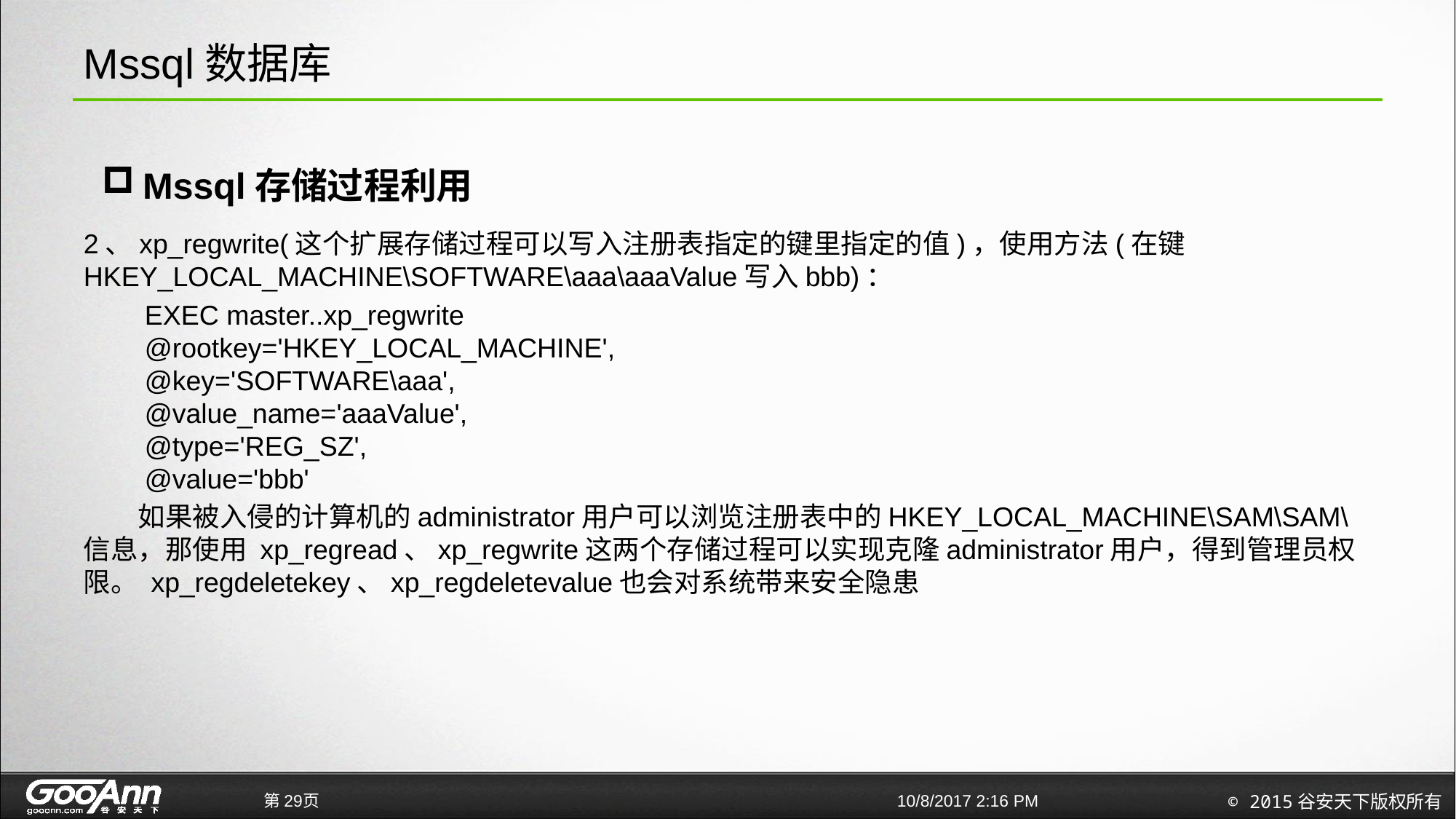

# Mssql数据库

Mssql存储过程利用
2、xp_regwrite(这个扩展存储过程可以写入注册表指定的键里指定的值)，使用方法(在键HKEY_LOCAL_MACHINE\SOFTWARE\aaa\aaaValue写入bbb)：
　　EXEC master..xp_regwrite
　　@rootkey='HKEY_LOCAL_MACHINE',
　　@key='SOFTWARE\aaa',
　　@value_name='aaaValue',
　　@type='REG_SZ',
　　@value='bbb'
　　如果被入侵的计算机的administrator用户可以浏览注册表中的HKEY_LOCAL_MACHINE\SAM\SAM\信息，那使用 xp_regread、xp_regwrite这两个存储过程可以实现克隆administrator用户，得到管理员权限。 xp_regdeletekey、xp_regdeletevalue也会对系统带来安全隐患